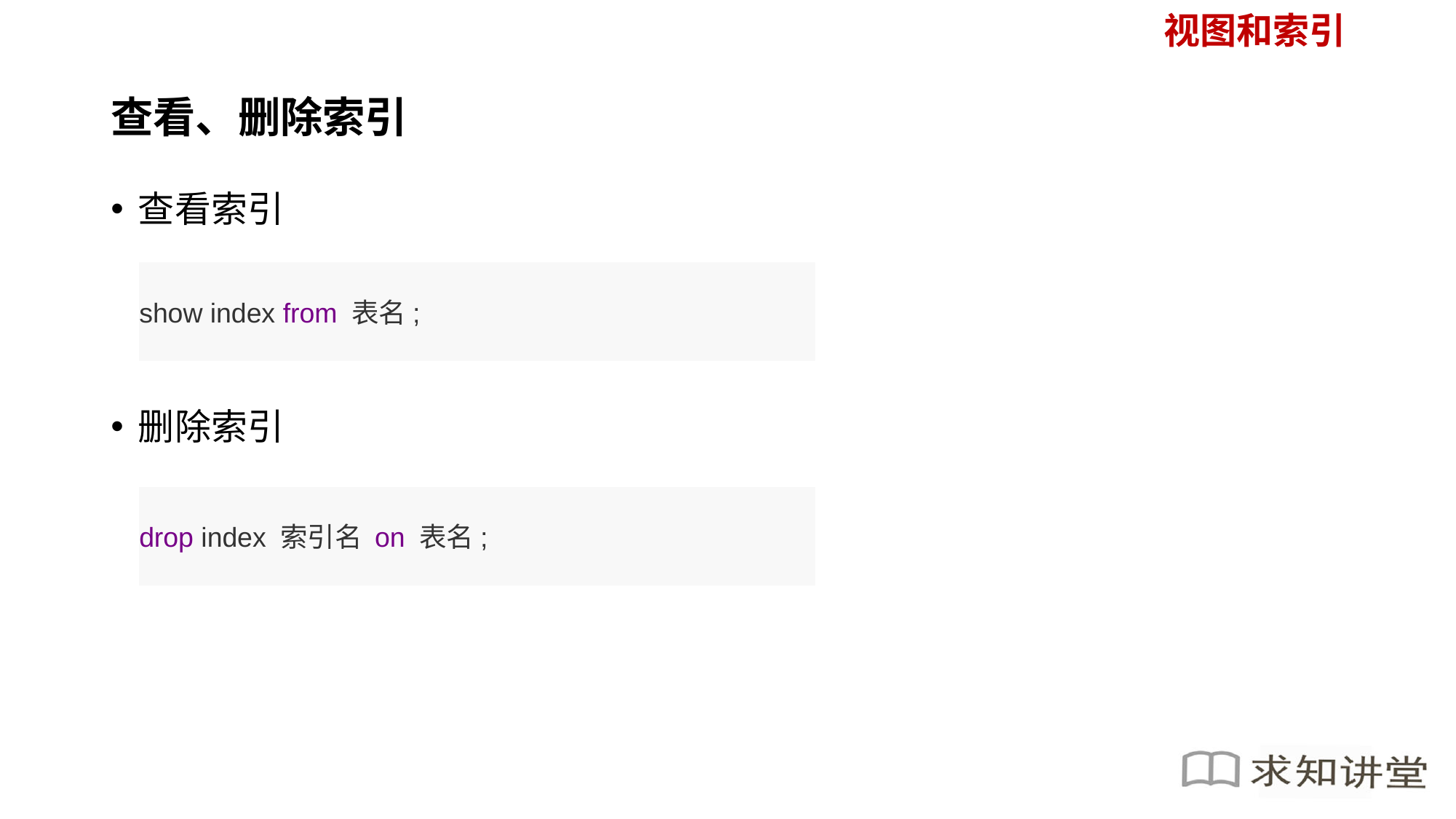

视图和索引
# 查看、删除索引
查看索引

删除索引

show index from 表名;

drop index 索引名 on 表名;